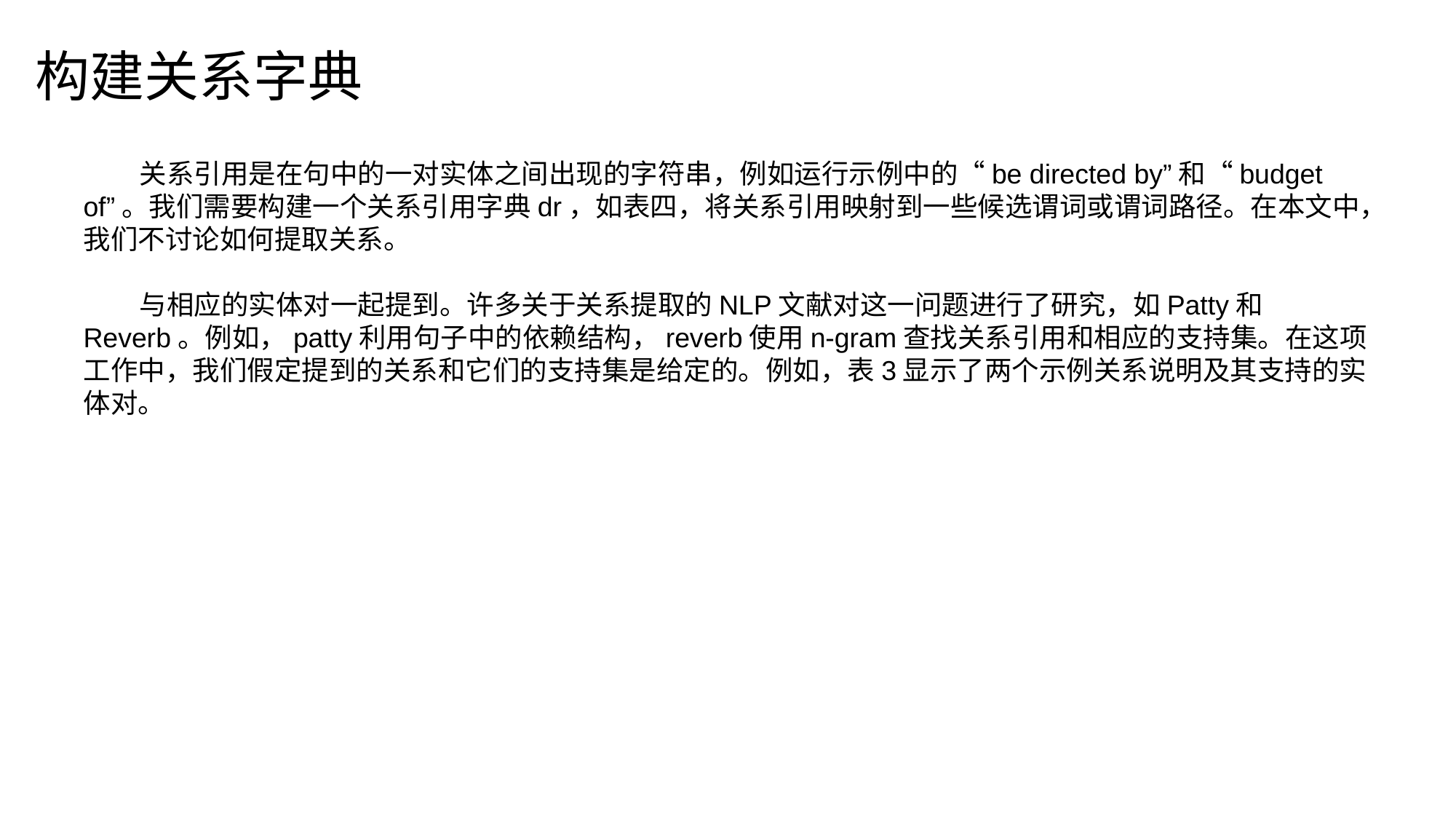

构建关系字典
        关系引用是在句中的一对实体之间出现的字符串，例如运行示例中的“be directed by”和“budget of”。我们需要构建一个关系引用字典dr，如表四，将关系引用映射到一些候选谓词或谓词路径。在本文中，我们不讨论如何提取关系。

        与相应的实体对一起提到。许多关于关系提取的NLP文献对这一问题进行了研究，如Patty和Reverb。例如，patty利用句子中的依赖结构，reverb使用n-gram查找关系引用和相应的支持集。在这项工作中，我们假定提到的关系和它们的支持集是给定的。例如，表3显示了两个示例关系说明及其支持的实体对。